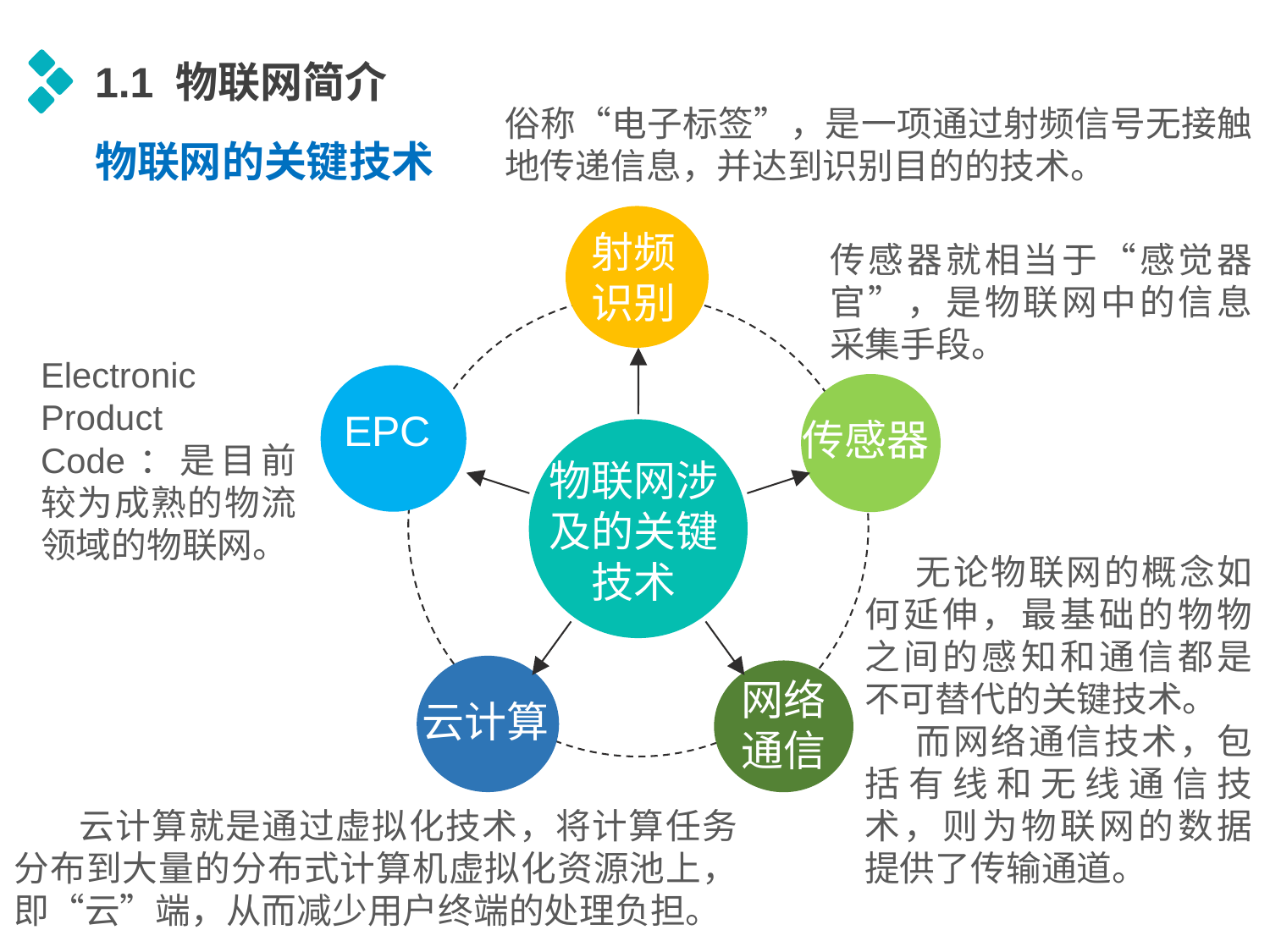

1.1 物联网简介

俗称“电子标签”，是一项通过射频信号无接触地传递信息，并达到识别目的的技术。
物联网的关键技术

射频识别
传感器就相当于“感觉器官”，是物联网中的信息采集手段。

Electronic Product Code：是目前较为成熟的物流领域的物联网。

EPC
传感器

物联网涉及的关键技术

    无论物联网的概念如何延伸，最基础的物物之间的感知和通信都是不可替代的关键技术。
    而网络通信技术，包括有线和无线通信技术，则为物联网的数据提供了传输通道。

网络通信
云计算
      云计算就是通过虚拟化技术，将计算任务分布到大量的分布式计算机虚拟化资源池上，即“云”端，从而减少用户终端的处理负担。
延时符